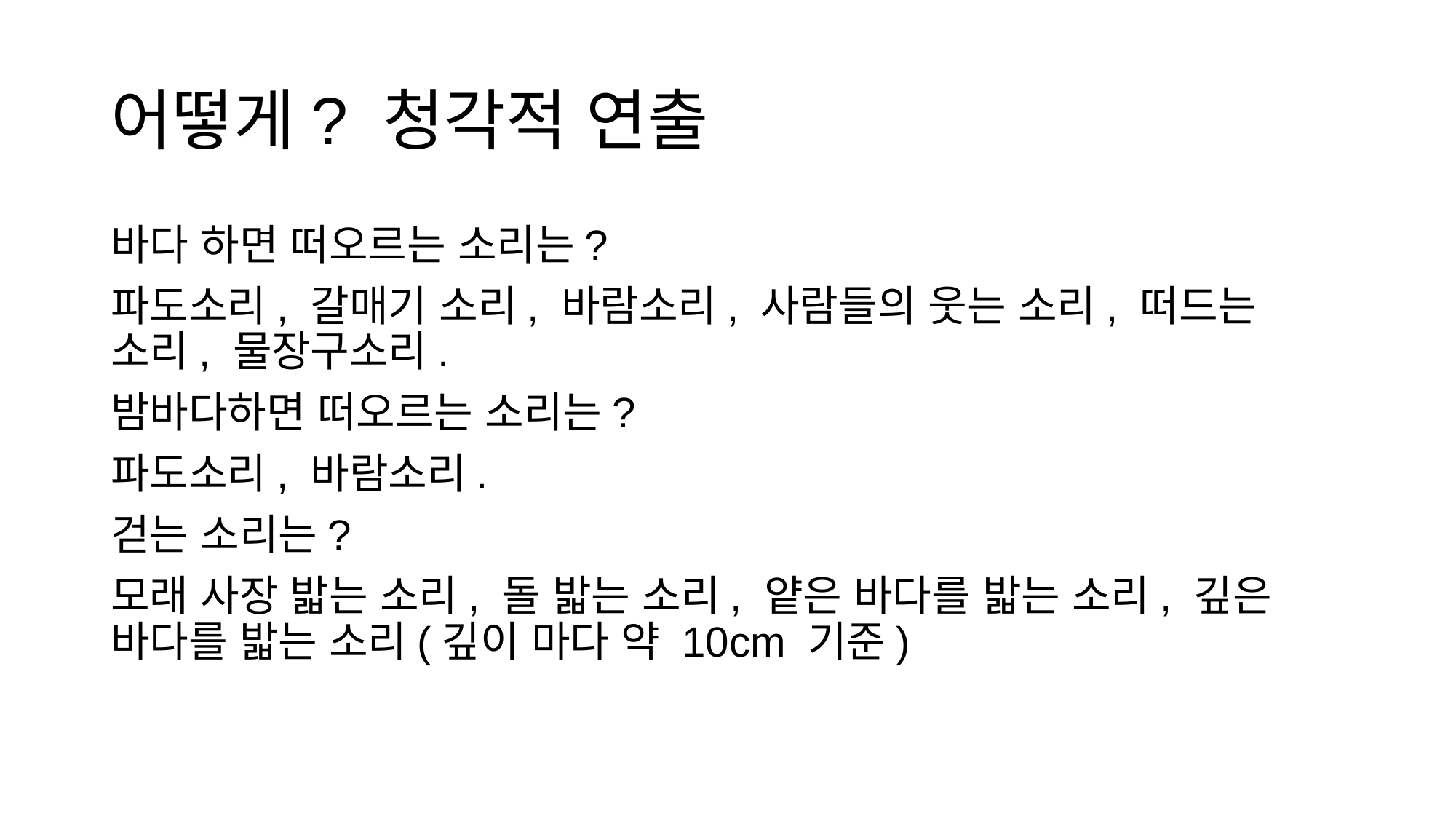

# 어떻게? 청각적 연출
바다 하면 떠오르는 소리는?
파도소리, 갈매기 소리, 바람소리, 사람들의 웃는 소리, 떠드는 소리, 물장구소리.
밤바다하면 떠오르는 소리는?
파도소리, 바람소리.
걷는 소리는?
모래 사장 밟는 소리, 돌 밟는 소리, 얕은 바다를 밟는 소리, 깊은 바다를 밟는 소리(깊이 마다 약 10cm 기준)